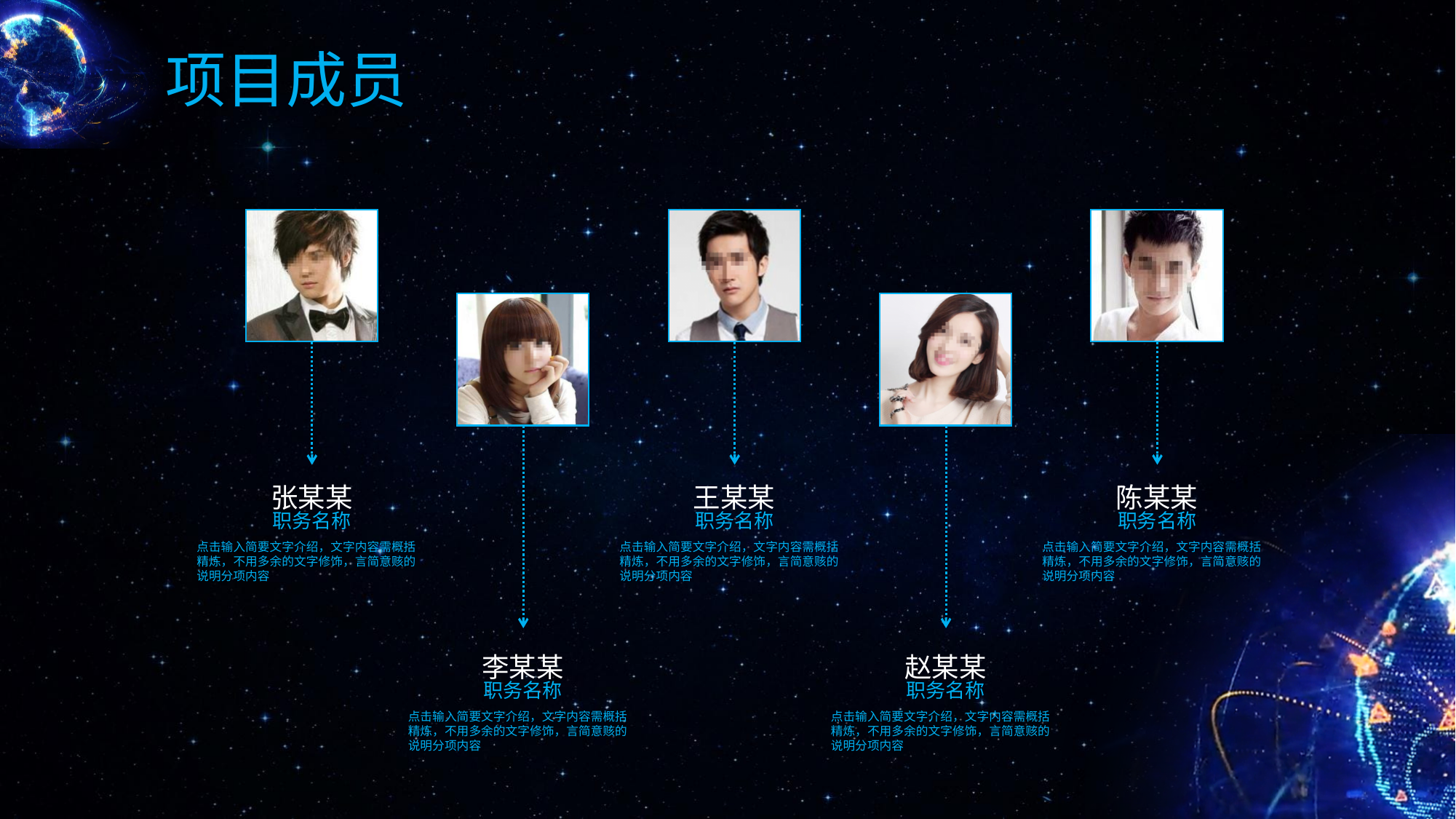

项目成员

张某某
职务名称
点击输入简要文字介绍，文字内容需概括精炼，不用多余的文字修饰，言简意赅的说明分项内容
王某某
职务名称
点击输入简要文字介绍，文字内容需概括精炼，不用多余的文字修饰，言简意赅的说明分项内容
陈某某
职务名称
点击输入简要文字介绍，文字内容需概括精炼，不用多余的文字修饰，言简意赅的说明分项内容
李某某
职务名称
点击输入简要文字介绍，文字内容需概括精炼，不用多余的文字修饰，言简意赅的说明分项内容
赵某某
职务名称
点击输入简要文字介绍，文字内容需概括精炼，不用多余的文字修饰，言简意赅的说明分项内容